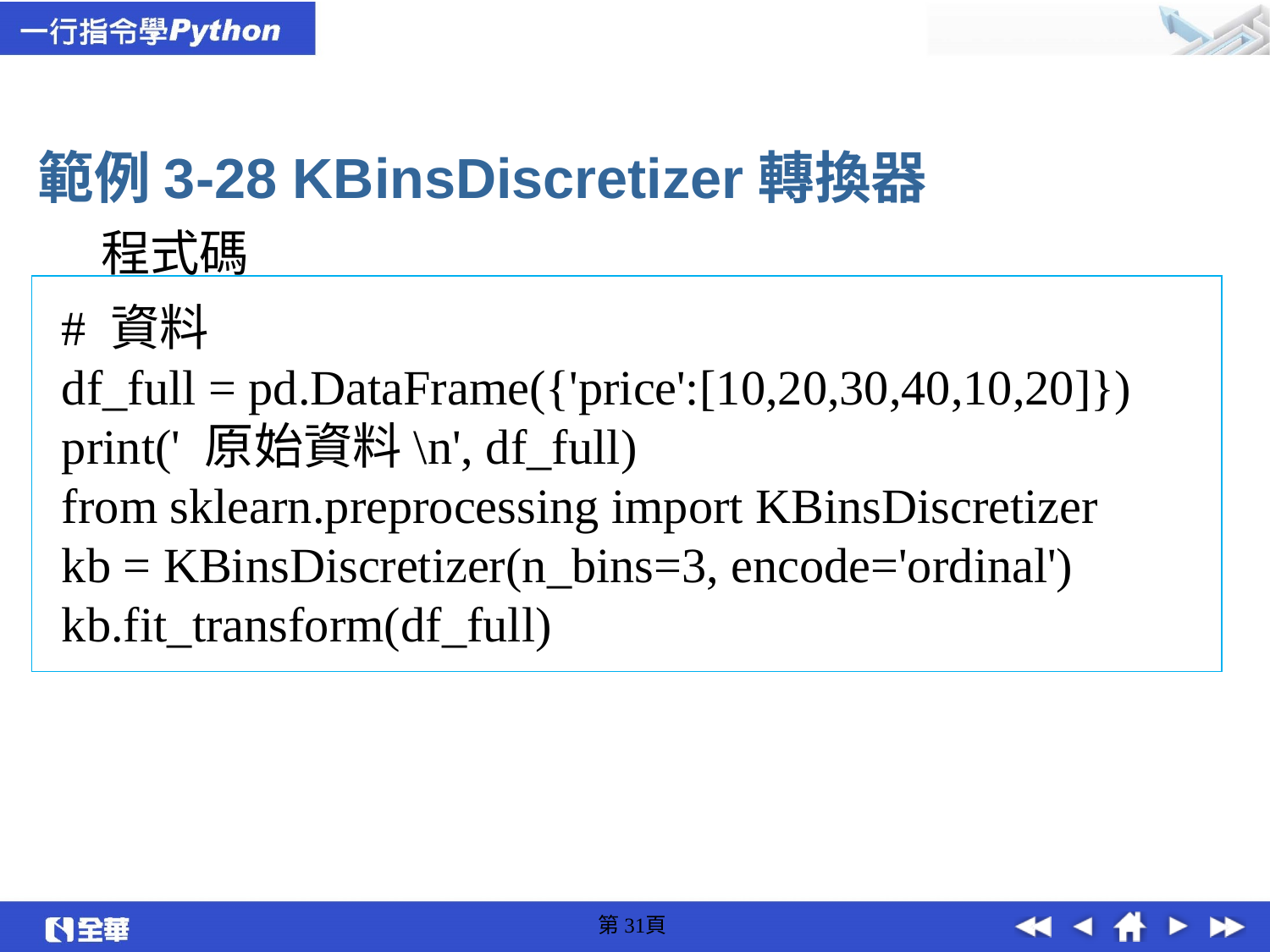

範例3-28 KBinsDiscretizer轉換器
程式碼
# 資料
df_full = pd.DataFrame({'price':[10,20,30,40,10,20]})
print(' 原始資料\n', df_full)
from sklearn.preprocessing import KBinsDiscretizer
kb = KBinsDiscretizer(n_bins=3, encode='ordinal')
kb.fit_transform(df_full)